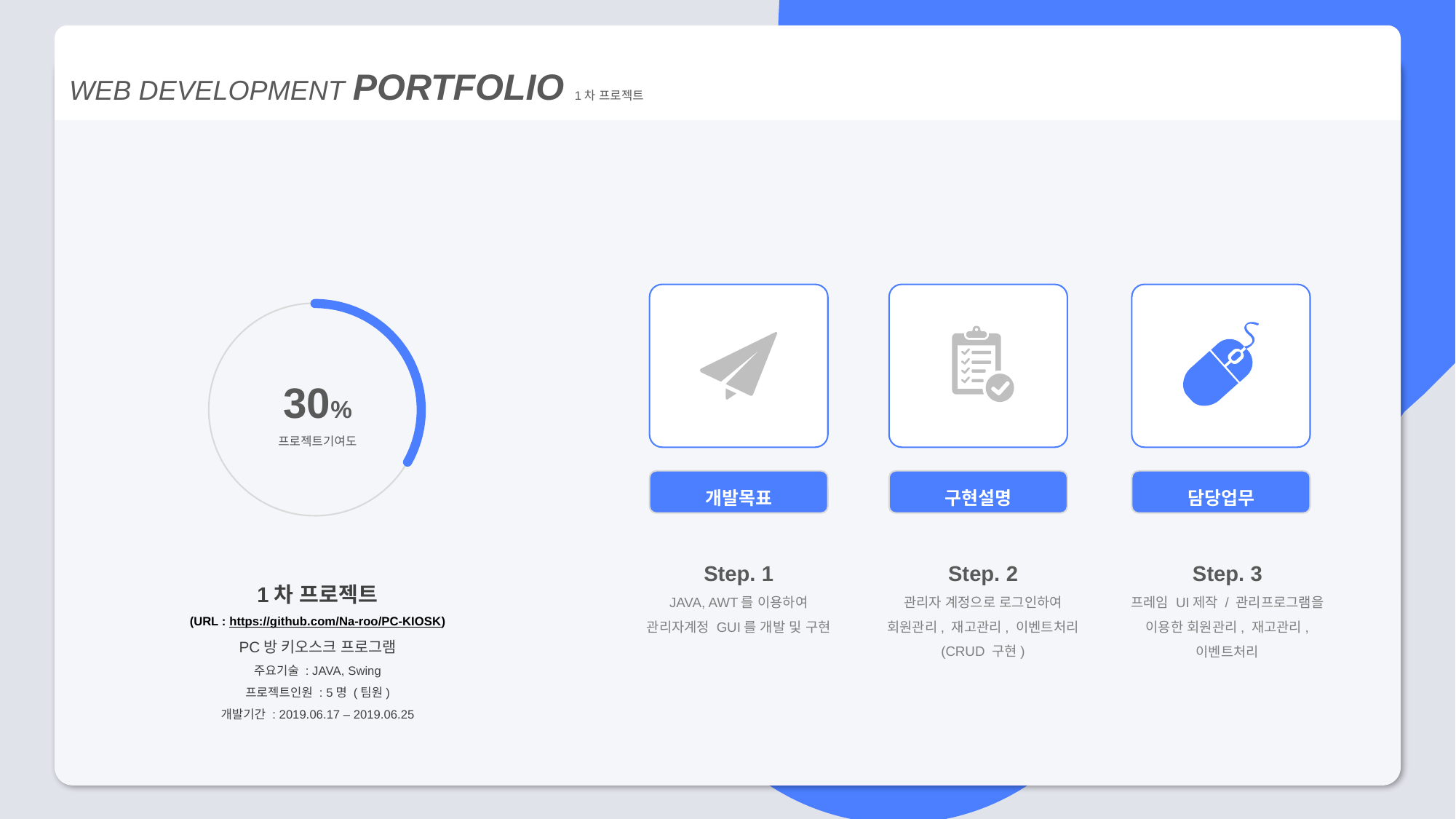

WEB DEVELOPMENT PORTFOLIO 1차 프로젝트

30%
프로젝트기여도
개발목표
구현설명
담당업무
Step. 2
관리자 계정으로 로그인하여 회원관리, 재고관리, 이벤트처리 (CRUD 구현)
Step. 1
JAVA, AWT를 이용하여 관리자계정 GUI를 개발 및 구현
Step. 3
프레임 UI제작 / 관리프로그램을 이용한 회원관리, 재고관리, 이벤트처리
1차 프로젝트
(URL : https://github.com/Na-roo/PC-KIOSK)
PC방 키오스크 프로그램
주요기술 : JAVA, Swing
프로젝트인원 : 5명 (팀원)
개발기간 : 2019.06.17 – 2019.06.25